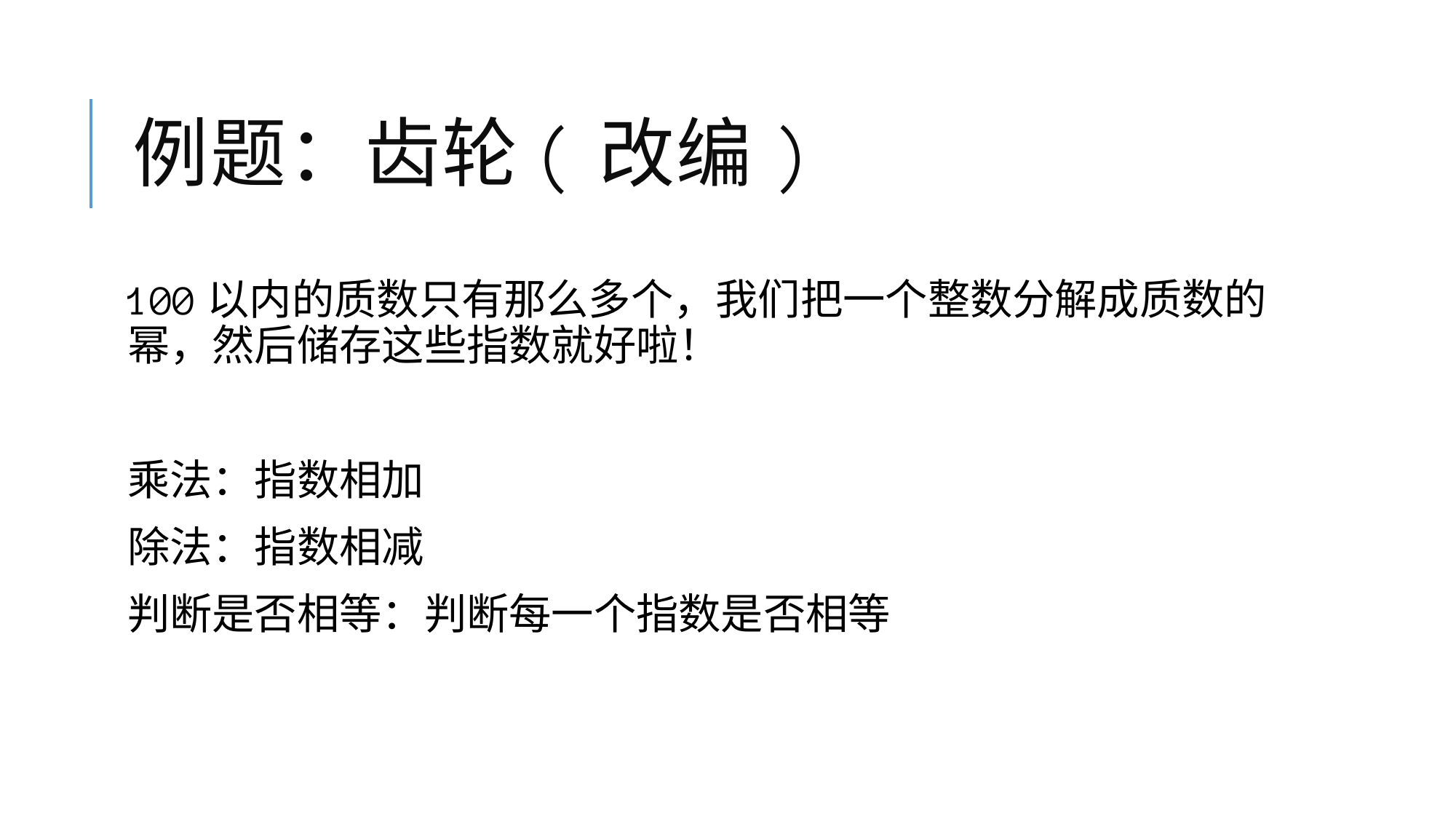

# 例题：齿轮(改编)
100以内的质数只有那么多个，我们把一个整数分解成质数的幂，然后储存这些指数就好啦！

乘法：指数相加
除法：指数相减
判断是否相等：判断每一个指数是否相等